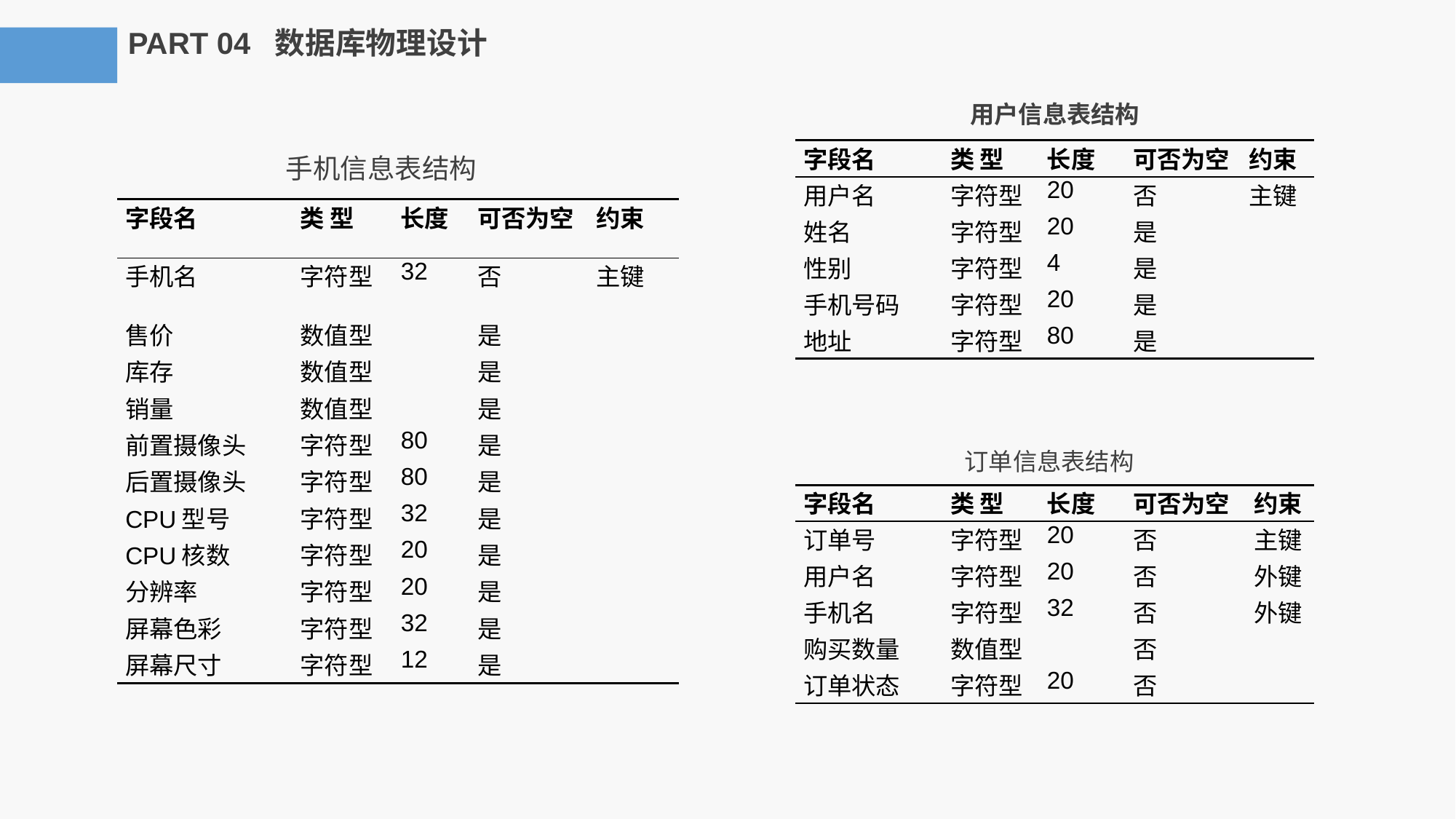

PART 04  数据库物理设计

 用户信息表结构
| 字段名 | 类 型 | 长度 | 可否为空 | 约束 |
| --- | --- | --- | --- | --- |
| 用户名 | 字符型 | 20 | 否 | 主键 |
| 姓名 | 字符型 | 20 | 是 |  |
| 性别 | 字符型 | 4 | 是 |  |
| 手机号码 | 字符型 | 20 | 是 |  |
| 地址 | 字符型 | 80 | 是 |  |
手机信息表结构
| 字段名 | 类 型 | 长度 | 可否为空 | 约束 |
| --- | --- | --- | --- | --- |
| 手机名 | 字符型 | 32 | 否 | 主键 |
| 售价 | 数值型 |  | 是 |  |
| 库存 | 数值型 |  | 是 |  |
| 销量 | 数值型 |  | 是 |  |
| 前置摄像头 | 字符型 | 80 | 是 |  |
| 后置摄像头 | 字符型 | 80 | 是 |  |
| CPU型号 | 字符型 | 32 | 是 |  |
| CPU核数 | 字符型 | 20 | 是 |  |
| 分辨率 | 字符型 | 20 | 是 |  |
| 屏幕色彩 | 字符型 | 32 | 是 |  |
| 屏幕尺寸 | 字符型 | 12 | 是 |  |
订单信息表结构
| 字段名 | 类 型 | 长度 | 可否为空 | 约束 |
| --- | --- | --- | --- | --- |
| 订单号 | 字符型 | 20 | 否 | 主键 |
| 用户名 | 字符型 | 20 | 否 | 外键 |
| 手机名 | 字符型 | 32 | 否 | 外键 |
| 购买数量 | 数值型 |  | 否 |  |
| 订单状态 | 字符型 | 20 | 否 |  |